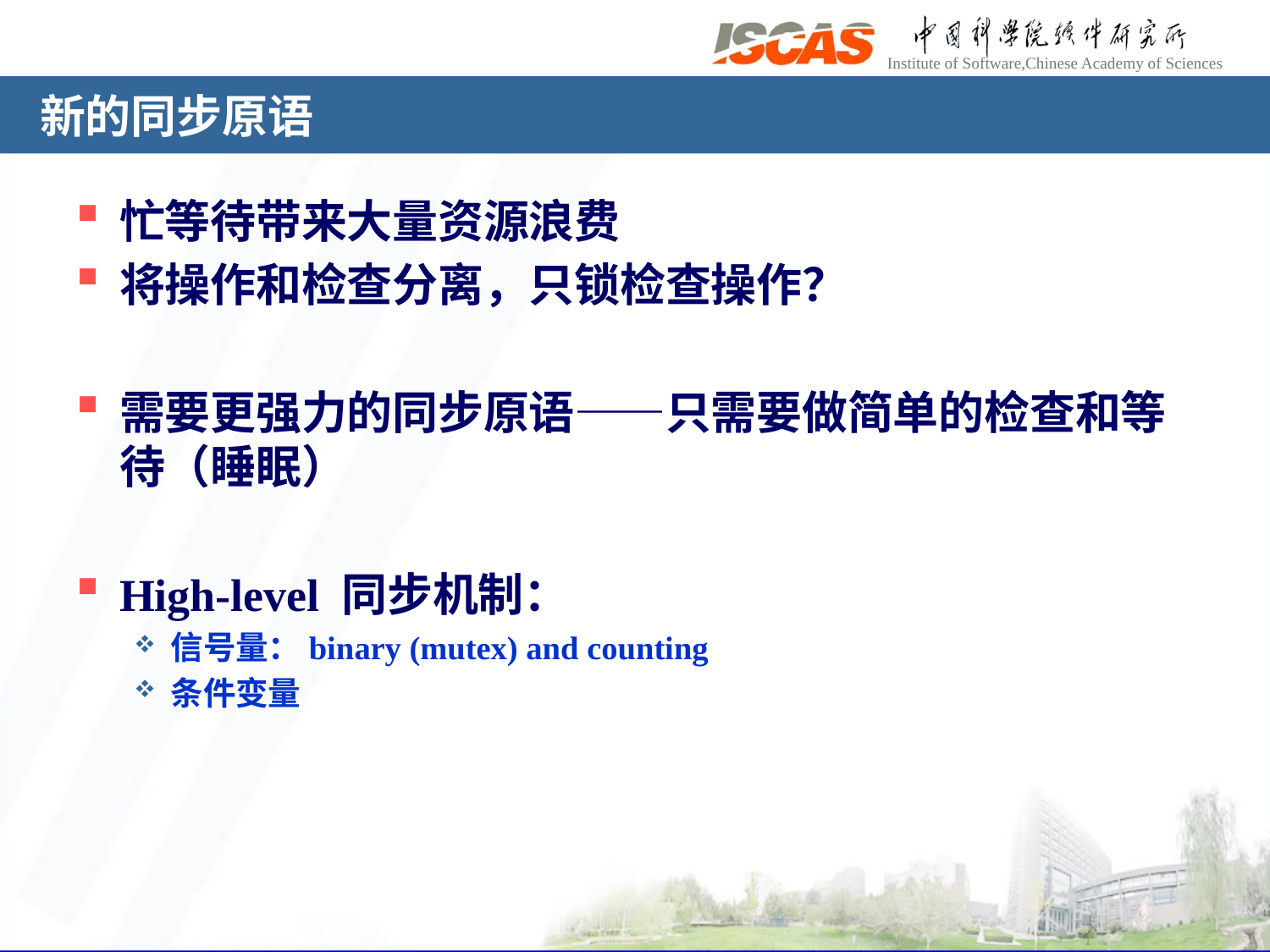

# 新的同步原语
忙等待带来大量资源浪费
将操作和检查分离，只锁检查操作？

需要更强力的同步原语——只需要做简单的检查和等待（睡眠）

High-level 同步机制：
信号量：binary (mutex) and counting
条件变量